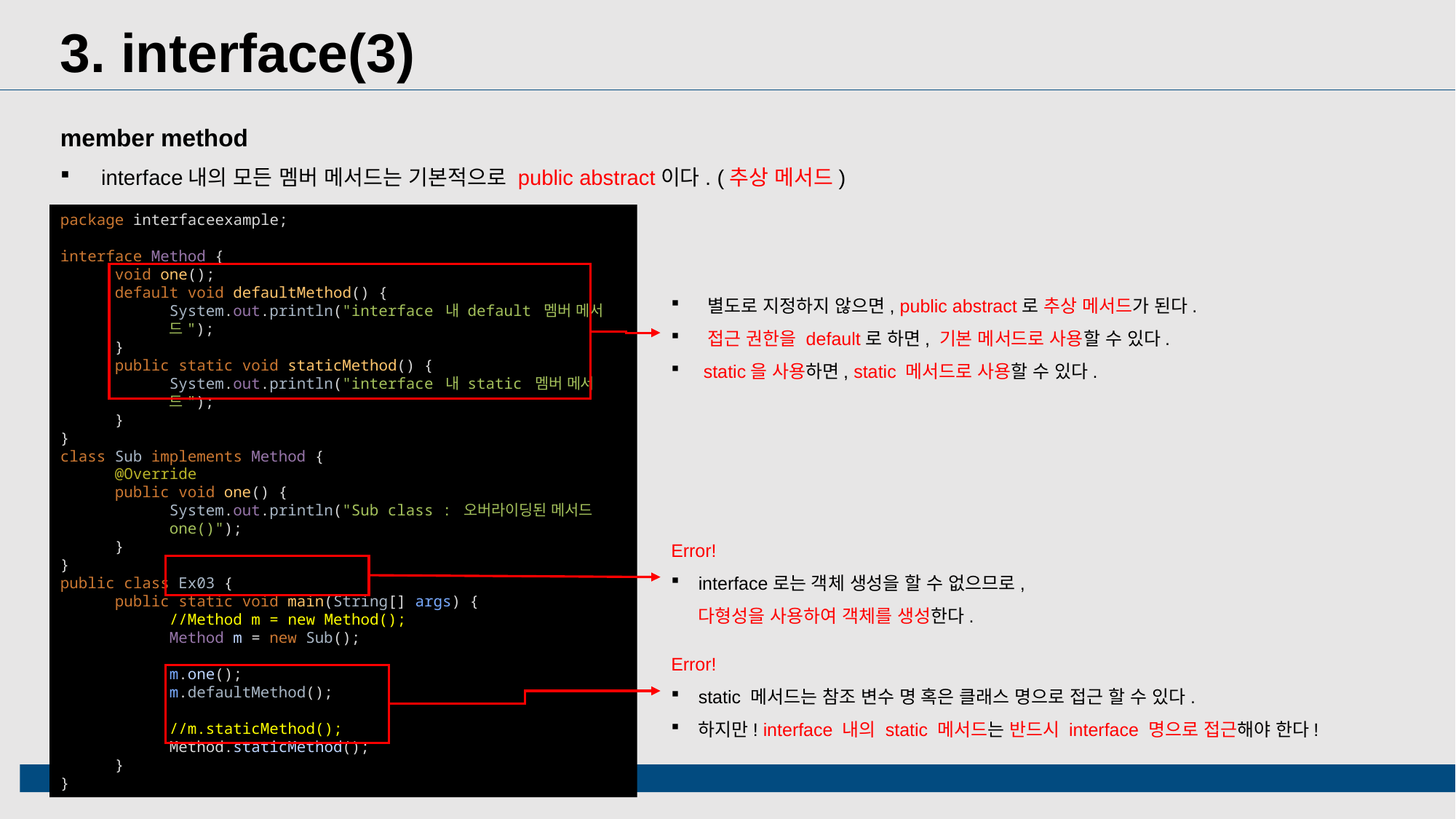

3. interface(3)
member method
interface내의 모든 멤버 메서드는 기본적으로 public abstract이다. (추상 메서드)
package interfaceexample;

interface Method {
void one();
default void defaultMethod() {
System.out.println("interface 내 default 멤버 메서드");
}
public static void staticMethod() {
System.out.println("interface 내 static 멤버 메서드");
}
}
class Sub implements Method {
@Override
public void one() {
System.out.println("Sub class : 오버라이딩된 메서드 one()");
}
}
public class Ex03 {
public static void main(String[] args) {
//Method m = new Method();
Method m = new Sub();

m.one();
m.defaultMethod();

//m.staticMethod();
Method.staticMethod();
}
}

 별도로 지정하지 않으면, public abstract로 추상 메서드가 된다.
 접근 권한을 default로 하면, 기본 메서드로 사용할 수 있다.
 static을 사용하면, static 메서드로 사용할 수 있다.
Error!
interface로는 객체 생성을 할 수 없으므로, 다형성을 사용하여 객체를 생성한다.

Error!
static 메서드는 참조 변수 명 혹은 클래스 명으로 접근 할 수 있다.
하지만! interface 내의 static 메서드는 반드시 interface 명으로 접근해야 한다!